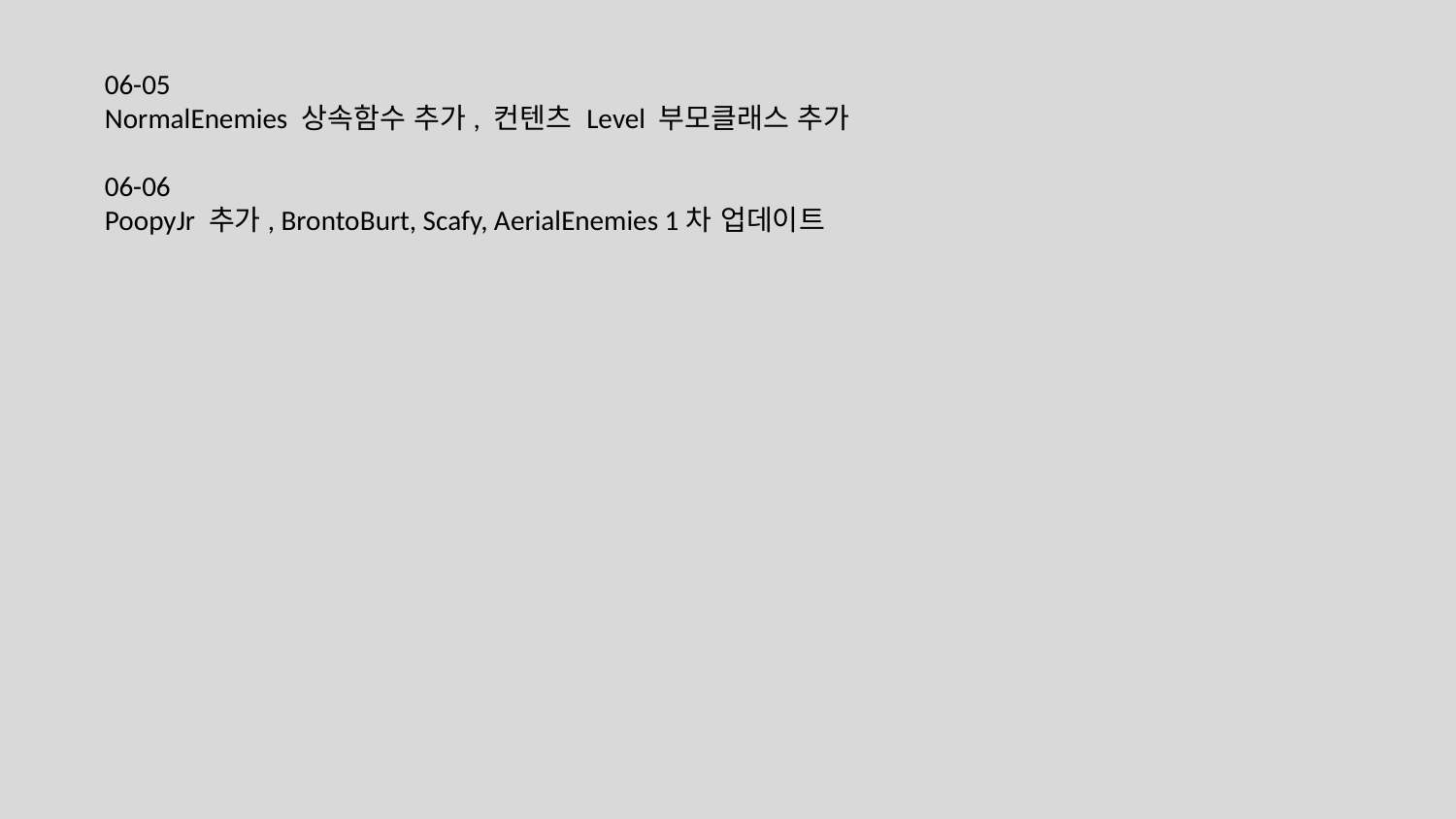

06-05
NormalEnemies 상속함수 추가, 컨텐츠 Level 부모클래스 추가

06-06
PoopyJr 추가, BrontoBurt, Scafy, AerialEnemies 1차 업데이트